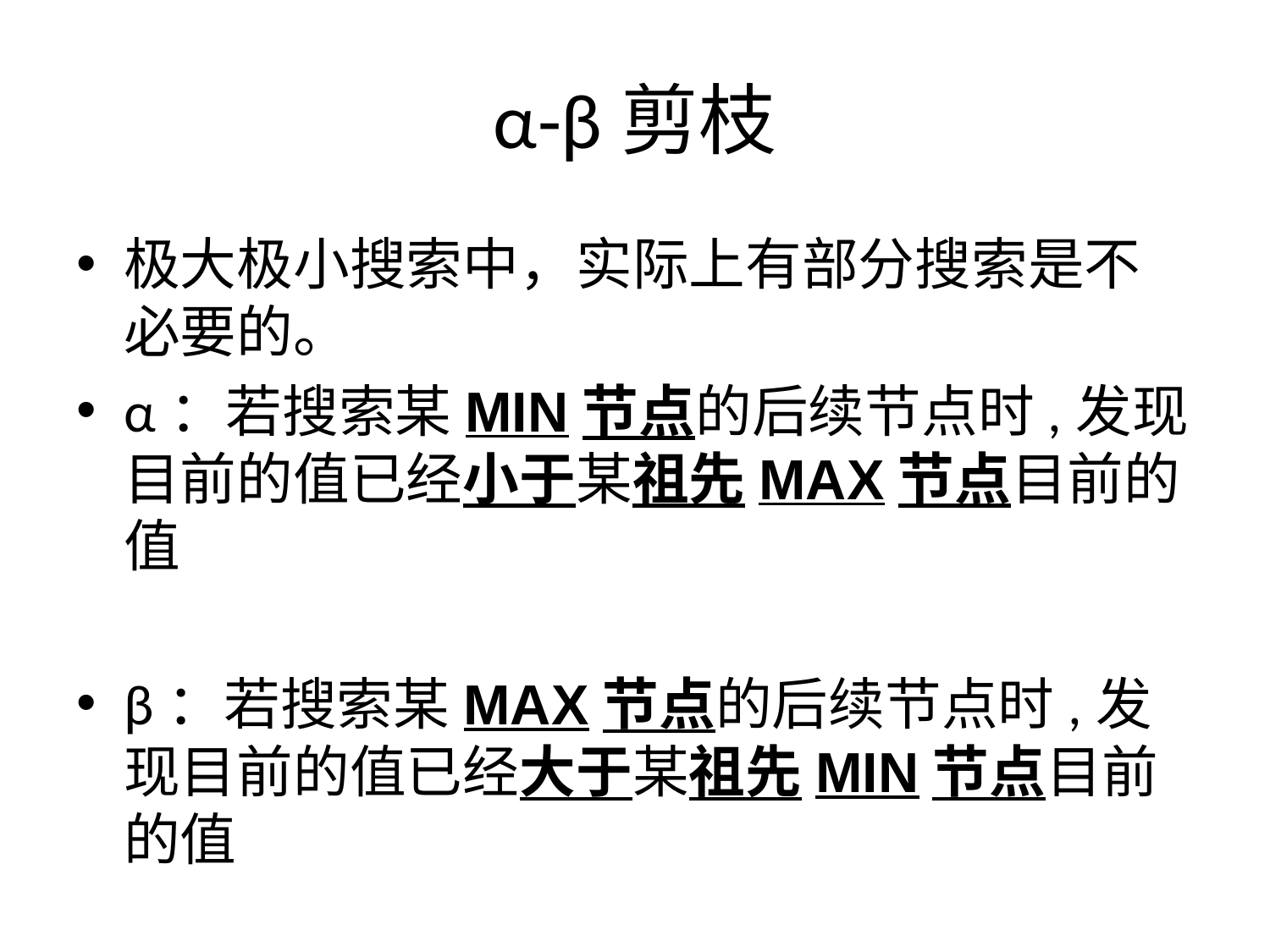

# α-β剪枝
极大极小搜索中，实际上有部分搜索是不必要的。
α：若搜索某MIN节点的后续节点时,发现目前的值已经小于某祖先MAX节点目前的值

β：若搜索某MAX节点的后续节点时,发现目前的值已经大于某祖先MIN节点目前的值